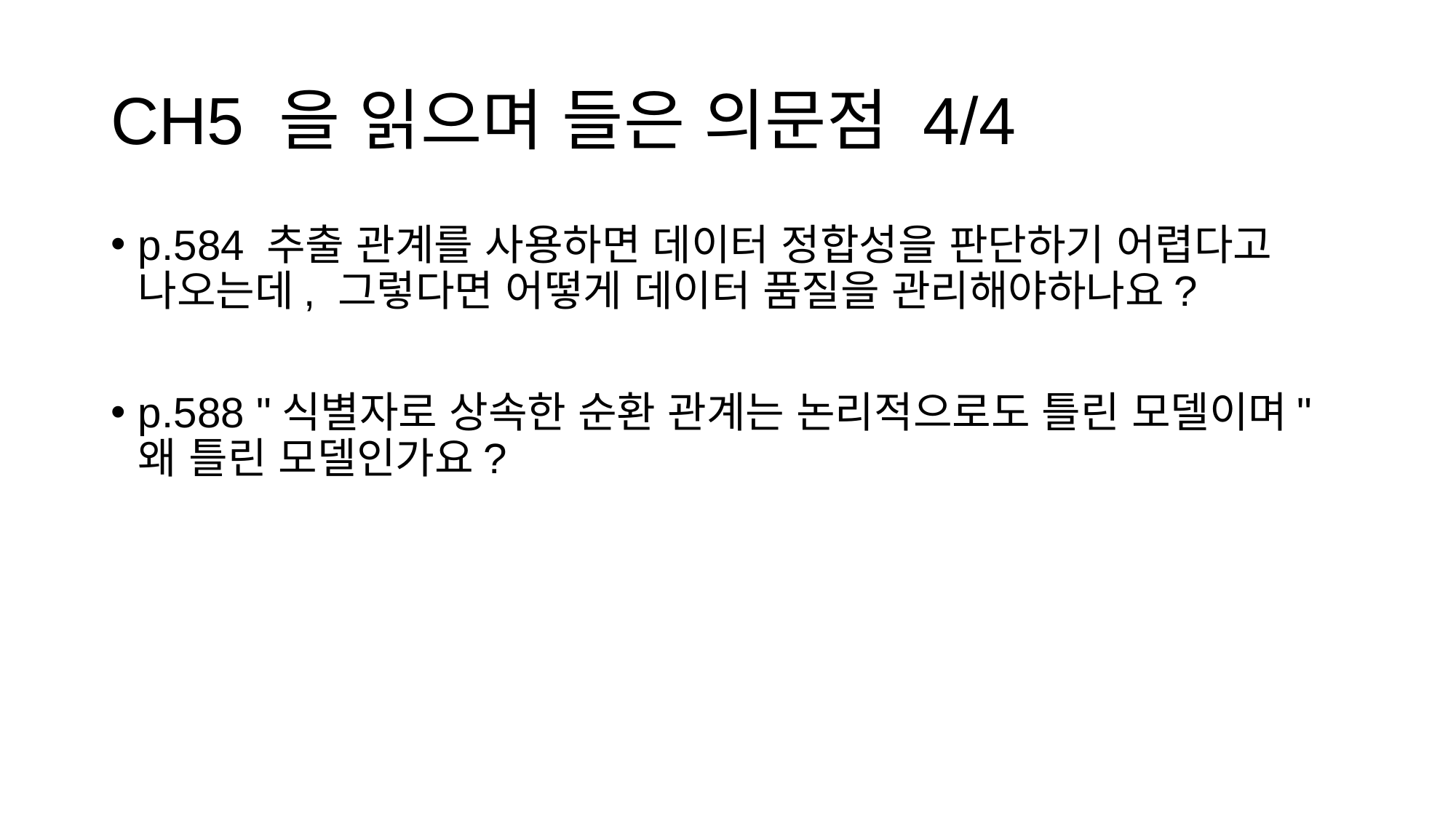

# CH5 을 읽으며 들은 의문점 4/4
p.584 추출 관계를 사용하면 데이터 정합성을 판단하기 어렵다고 나오는데, 그렇다면 어떻게 데이터 품질을 관리해야하나요?

p.588 "식별자로 상속한 순환 관계는 논리적으로도 틀린 모델이며" 왜 틀린 모델인가요?